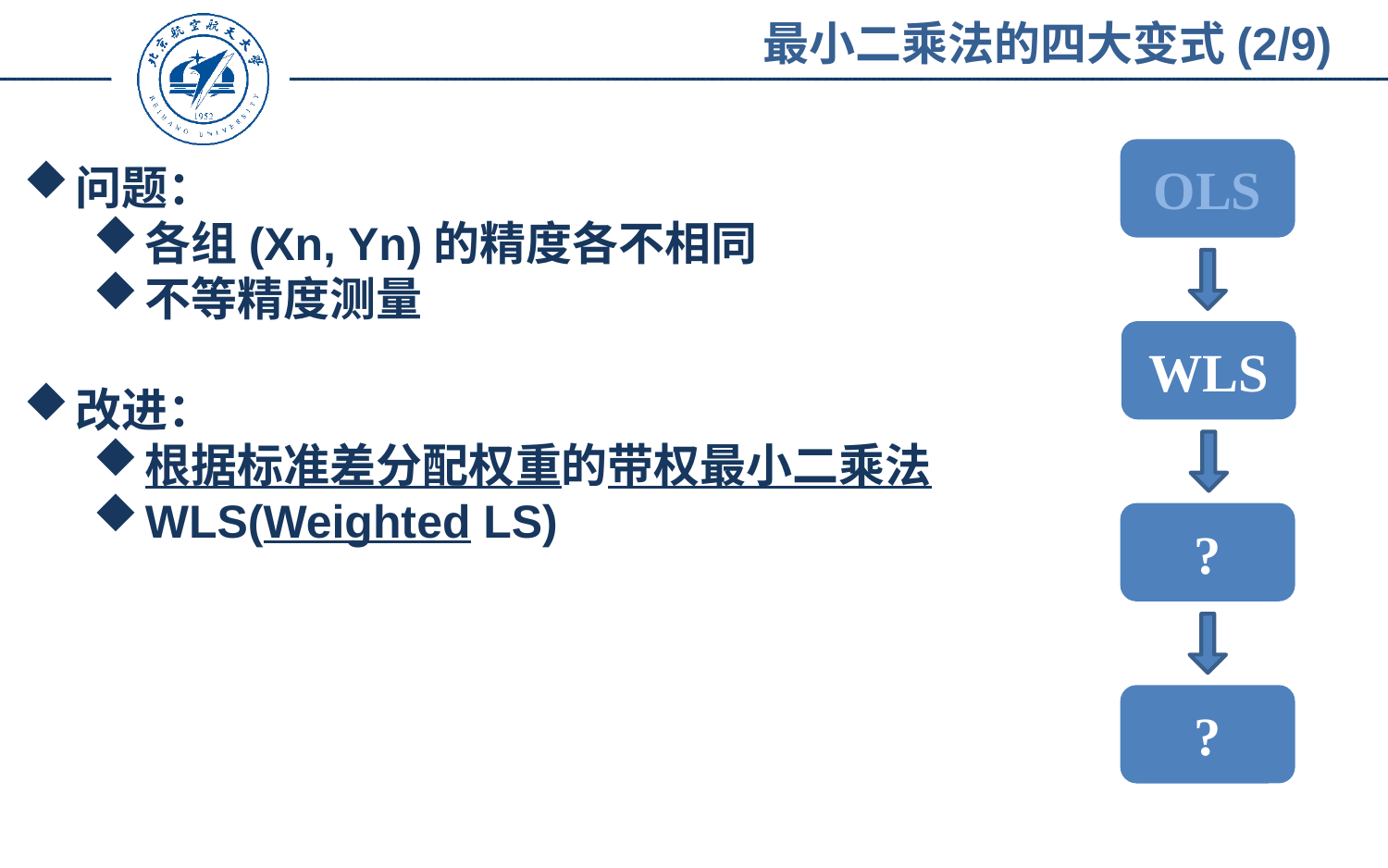

最小二乘法的四大变式(2/9)
OLS
问题：
各组(Xn, Yn)的精度各不相同
不等精度测量

改进：
根据标准差分配权重的带权最小二乘法
WLS(Weighted LS)

WLS

?

?